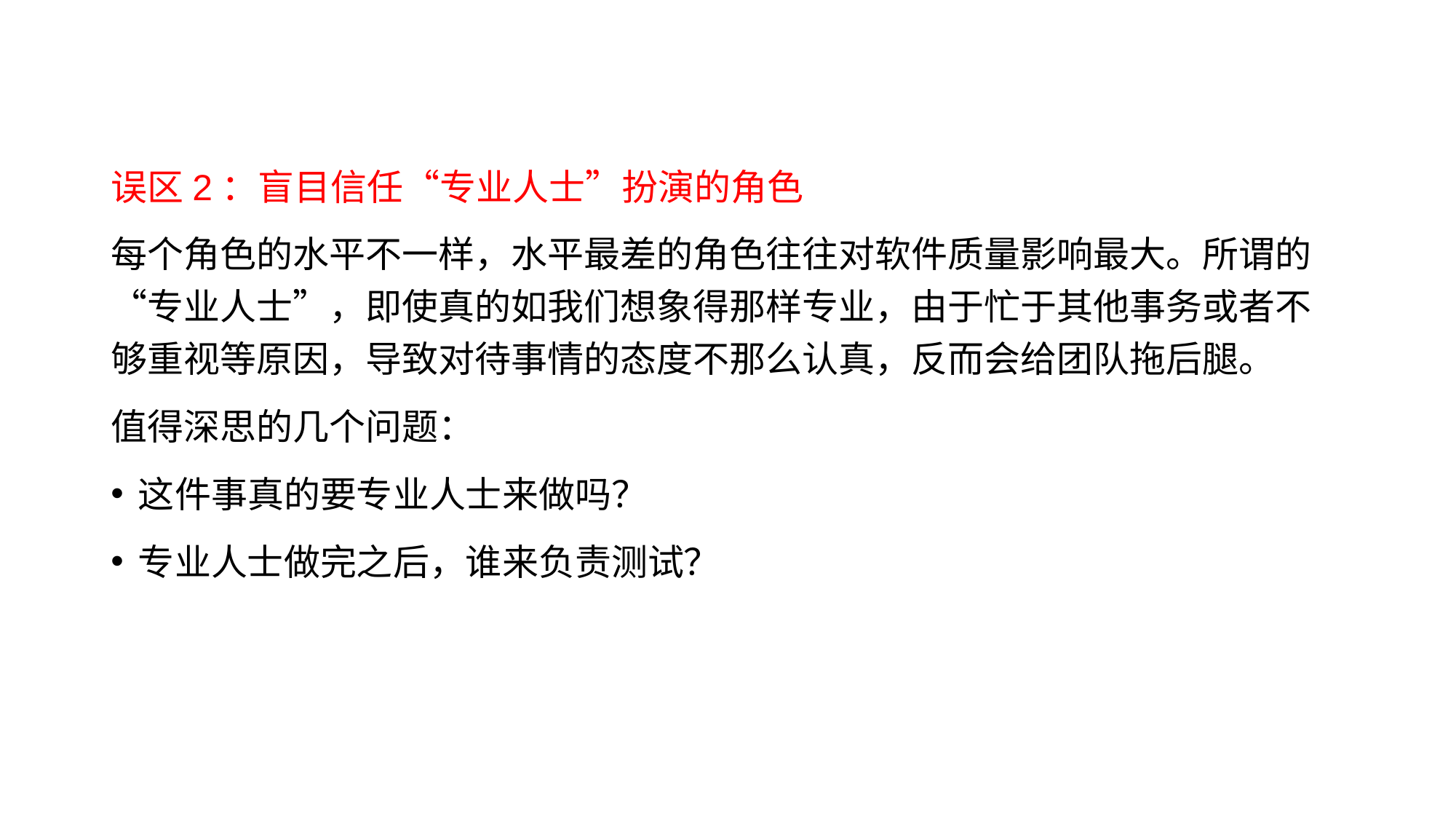

误区2：盲目信任“专业人士”扮演的角色
每个角色的水平不一样，水平最差的角色往往对软件质量影响最大。所谓的“专业人士”，即使真的如我们想象得那样专业，由于忙于其他事务或者不够重视等原因，导致对待事情的态度不那么认真，反而会给团队拖后腿。
值得深思的几个问题：
这件事真的要专业人士来做吗？
专业人士做完之后，谁来负责测试？